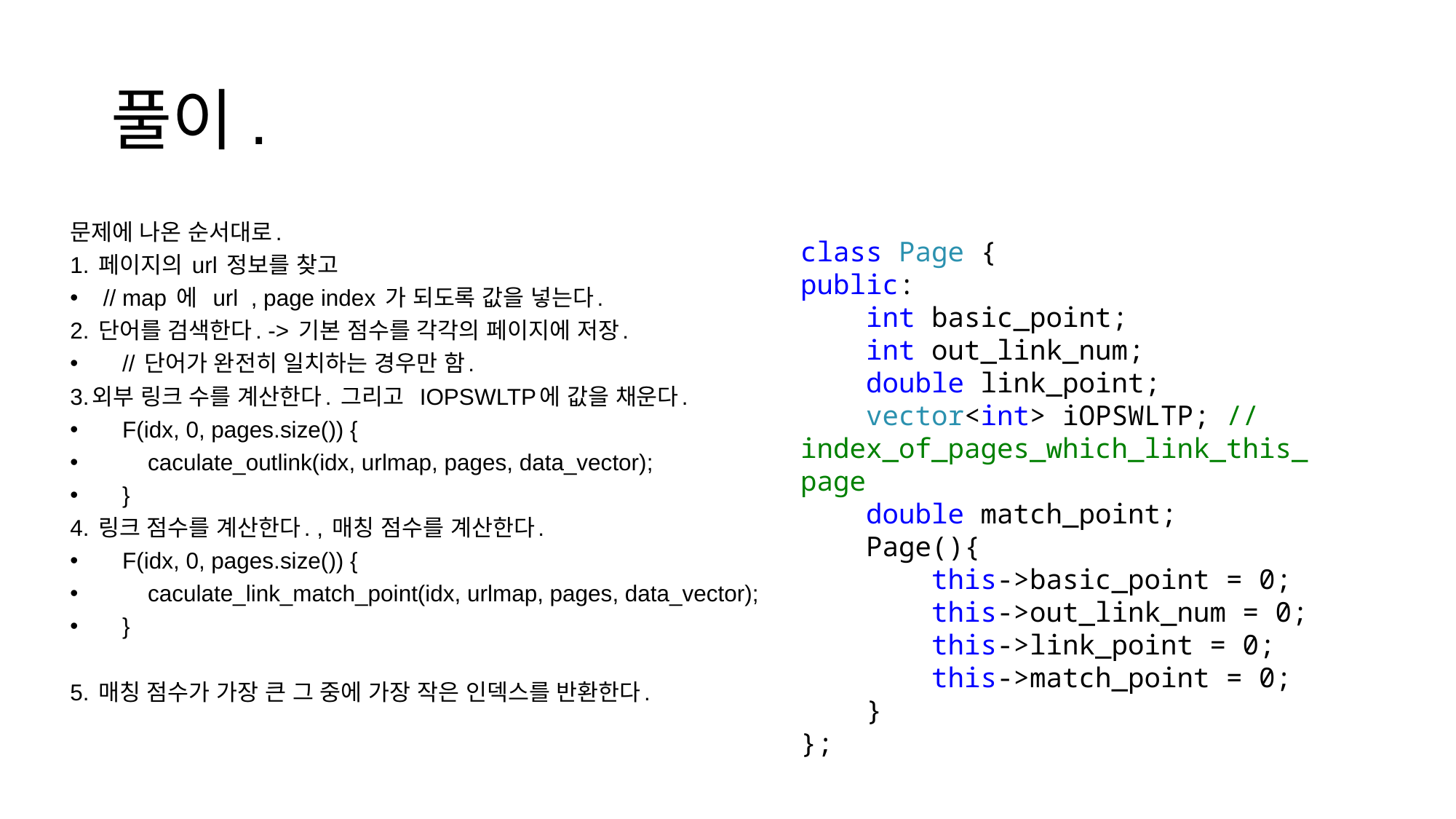

# 풀이.
문제에 나온 순서대로.
1. 페이지의 url 정보를 찾고
 // map 에  url  , page index 가 되도록 값을 넣는다.
2. 단어를 검색한다. -> 기본 점수를 각각의 페이지에 저장.
    // 단어가 완전히 일치하는 경우만 함.
3.외부 링크 수를 계산한다. 그리고  IOPSWLTP에 값을 채운다.
    F(idx, 0, pages.size()) {
        caculate_outlink(idx, urlmap, pages, data_vector);
    }
4. 링크 점수를 계산한다. , 매칭 점수를 계산한다.
    F(idx, 0, pages.size()) {
        caculate_link_match_point(idx, urlmap, pages, data_vector);
    }

5. 매칭 점수가 가장 큰 그 중에 가장 작은 인덱스를 반환한다.
class Page {
public:
    int basic_point;
    int out_link_num;
    double link_point;
    vector<int> iOPSWLTP; //index_of_pages_which_link_this_page
    double match_point;
    Page(){
        this->basic_point = 0;
        this->out_link_num = 0;
        this->link_point = 0;
        this->match_point = 0;
    }
};